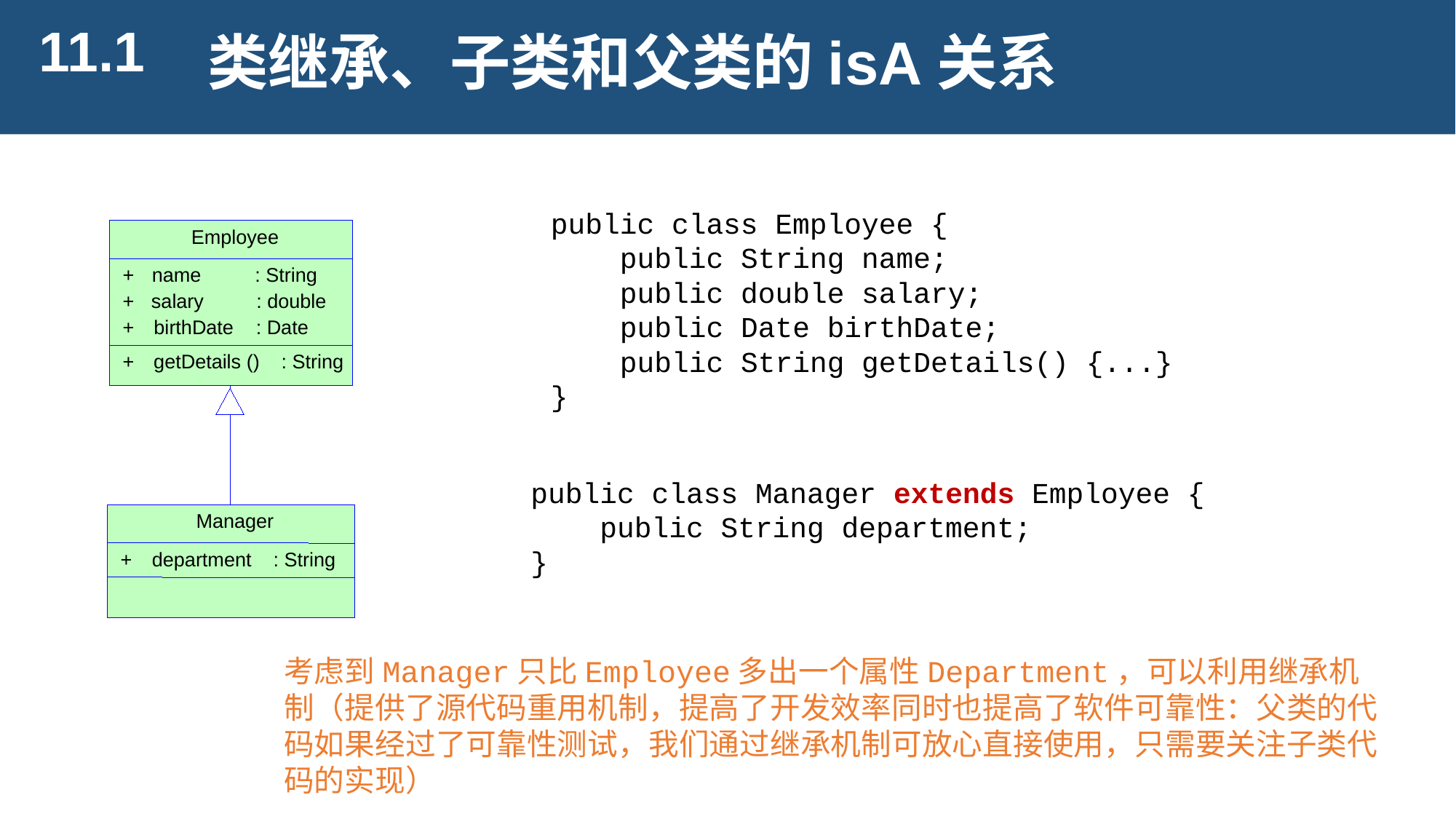

11.1
类继承、子类和父类的isA关系

public class Employee {
    public String name;
    public double salary;
    public Date birthDate;
    public String getDetails() {...}
}

Employee

+
name
: String
+
salary
: double

+
birthDate
: Date

+
getDetails ()
: String

Manager

+
department
: String

public class Manager extends Employee {
    public String department;
}
考虑到Manager只比Employee多出一个属性Department，可以利用继承机制（提供了源代码重用机制，提高了开发效率同时也提高了软件可靠性：父类的代码如果经过了可靠性测试，我们通过继承机制可放心直接使用，只需要关注子类代码的实现）